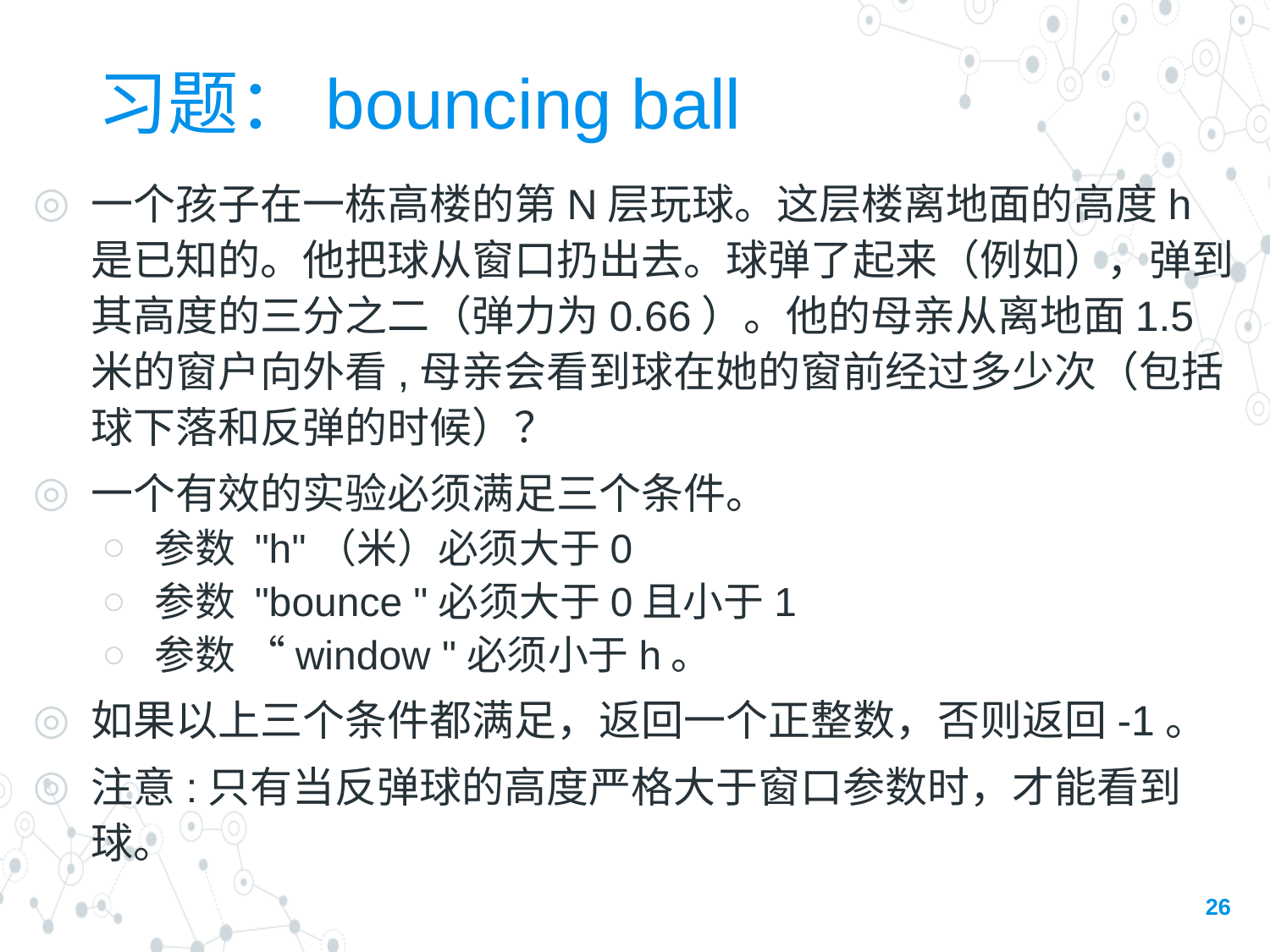

# 习题：bouncing ball
一个孩子在一栋高楼的第N层玩球。这层楼离地面的高度h是已知的。他把球从窗口扔出去。球弹了起来（例如），弹到其高度的三分之二（弹力为0.66）。他的母亲从离地面1.5米的窗户向外看,母亲会看到球在她的窗前经过多少次（包括球下落和反弹的时候）？
一个有效的实验必须满足三个条件。
参数 "h"（米）必须大于0
参数 "bounce "必须大于0且小于1
参数 “window "必须小于h。
如果以上三个条件都满足，返回一个正整数，否则返回-1。
注意:只有当反弹球的高度严格大于窗口参数时，才能看到球。
26